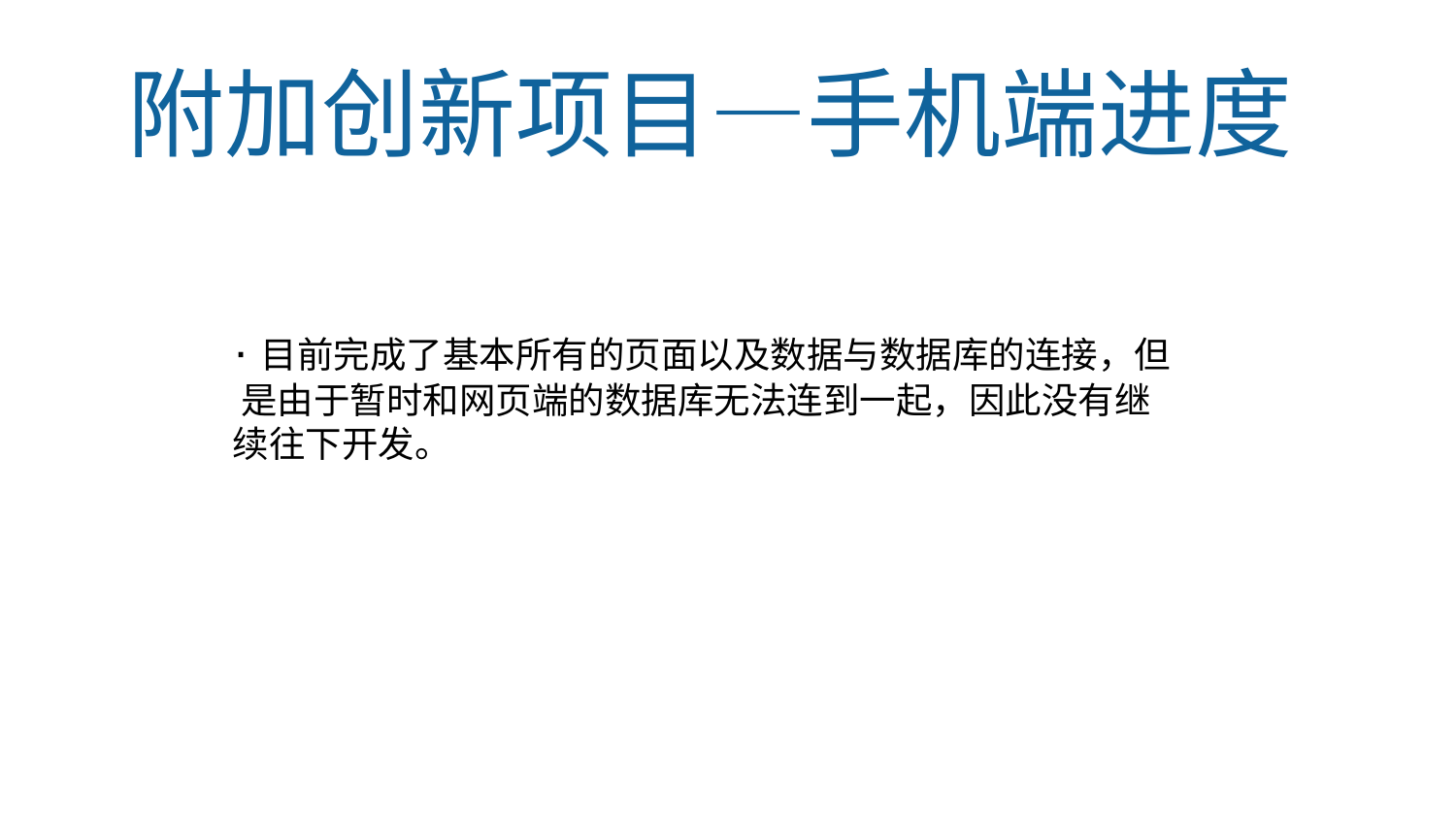

附加创新项目—手机端进度
·目前完成了基本所有的页面以及数据与数据库的连接，但  是由于暂时和网页端的数据库无法连到一起，因此没有继续往下开发。